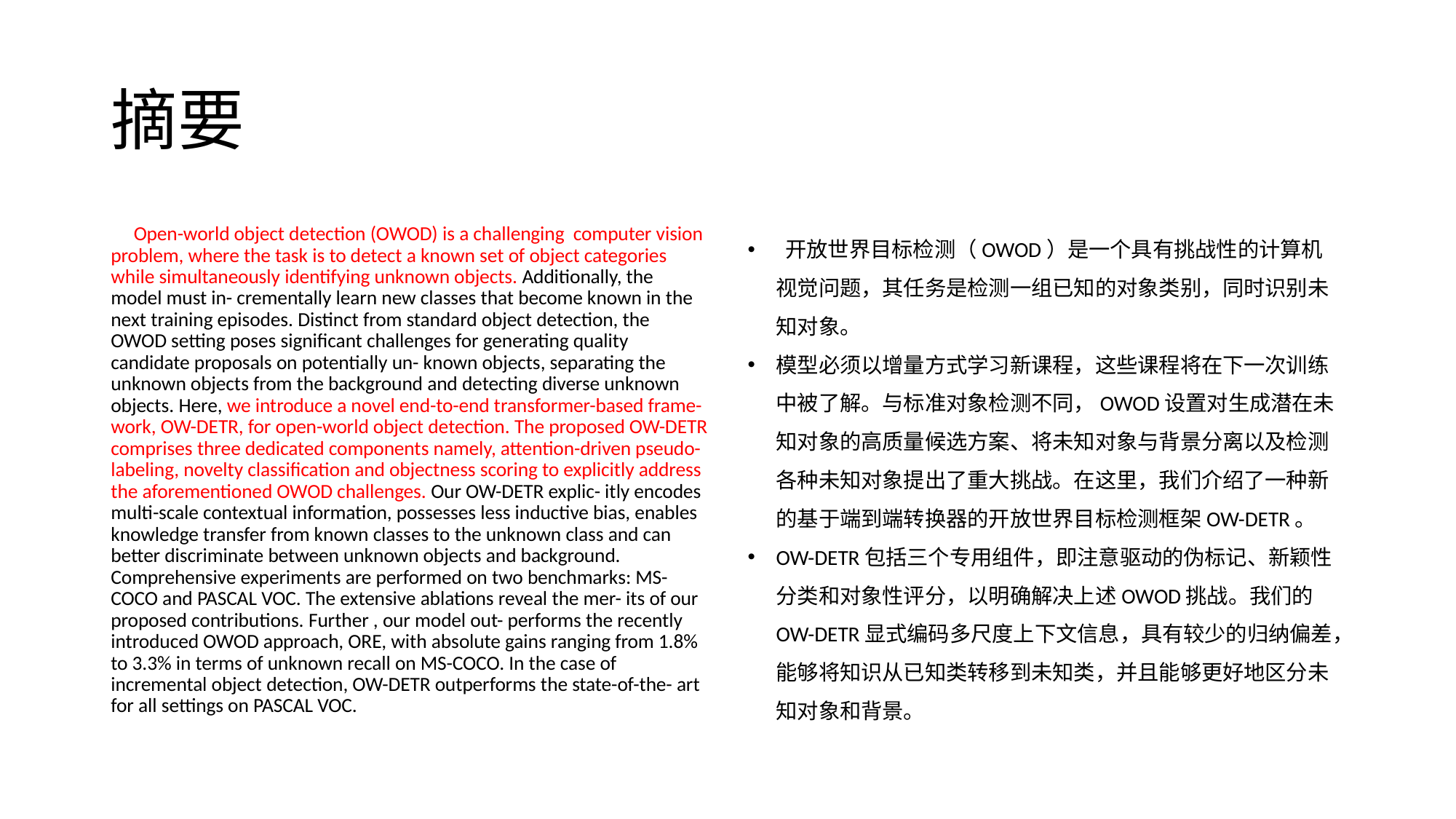

# 摘要
     Open-world object detection (OWOD) is a challenging  computer vision problem, where the task is to detect a known set of object categories while simultaneously identifying unknown objects. Additionally, the model must in- crementally learn new classes that become known in the next training episodes. Distinct from standard object detection, the OWOD setting poses significant challenges for generating quality candidate proposals on potentially un- known objects, separating the unknown objects from the background and detecting diverse unknown objects. Here, we introduce a novel end-to-end transformer-based frame- work, OW-DETR, for open-world object detection. The proposed OW-DETR comprises three dedicated components namely, attention-driven pseudo-labeling, novelty classification and objectness scoring to explicitly address the aforementioned OWOD challenges. Our OW-DETR explic- itly encodes multi-scale contextual information, possesses less inductive bias, enables knowledge transfer from known classes to the unknown class and can better discriminate between unknown objects and background. Comprehensive experiments are performed on two benchmarks: MS-COCO and PASCAL VOC. The extensive ablations reveal the mer- its of our proposed contributions. Further , our model out- performs the recently introduced OWOD approach, ORE, with absolute gains ranging from 1.8% to 3.3% in terms of unknown recall on MS-COCO. In the case of incremental object detection, OW-DETR outperforms the state-of-the- art for all settings on PASCAL VOC.
 开放世界目标检测（OWOD）是一个具有挑战性的计算机视觉问题，其任务是检测一组已知的对象类别，同时识别未知对象。
模型必须以增量方式学习新课程，这些课程将在下一次训练中被了解。与标准对象检测不同，OWOD设置对生成潜在未知对象的高质量候选方案、将未知对象与背景分离以及检测各种未知对象提出了重大挑战。在这里，我们介绍了一种新的基于端到端转换器的开放世界目标检测框架OW-DETR。
OW-DETR包括三个专用组件，即注意驱动的伪标记、新颖性分类和对象性评分，以明确解决上述OWOD挑战。我们的OW-DETR显式编码多尺度上下文信息，具有较少的归纳偏差，能够将知识从已知类转移到未知类，并且能够更好地区分未知对象和背景。